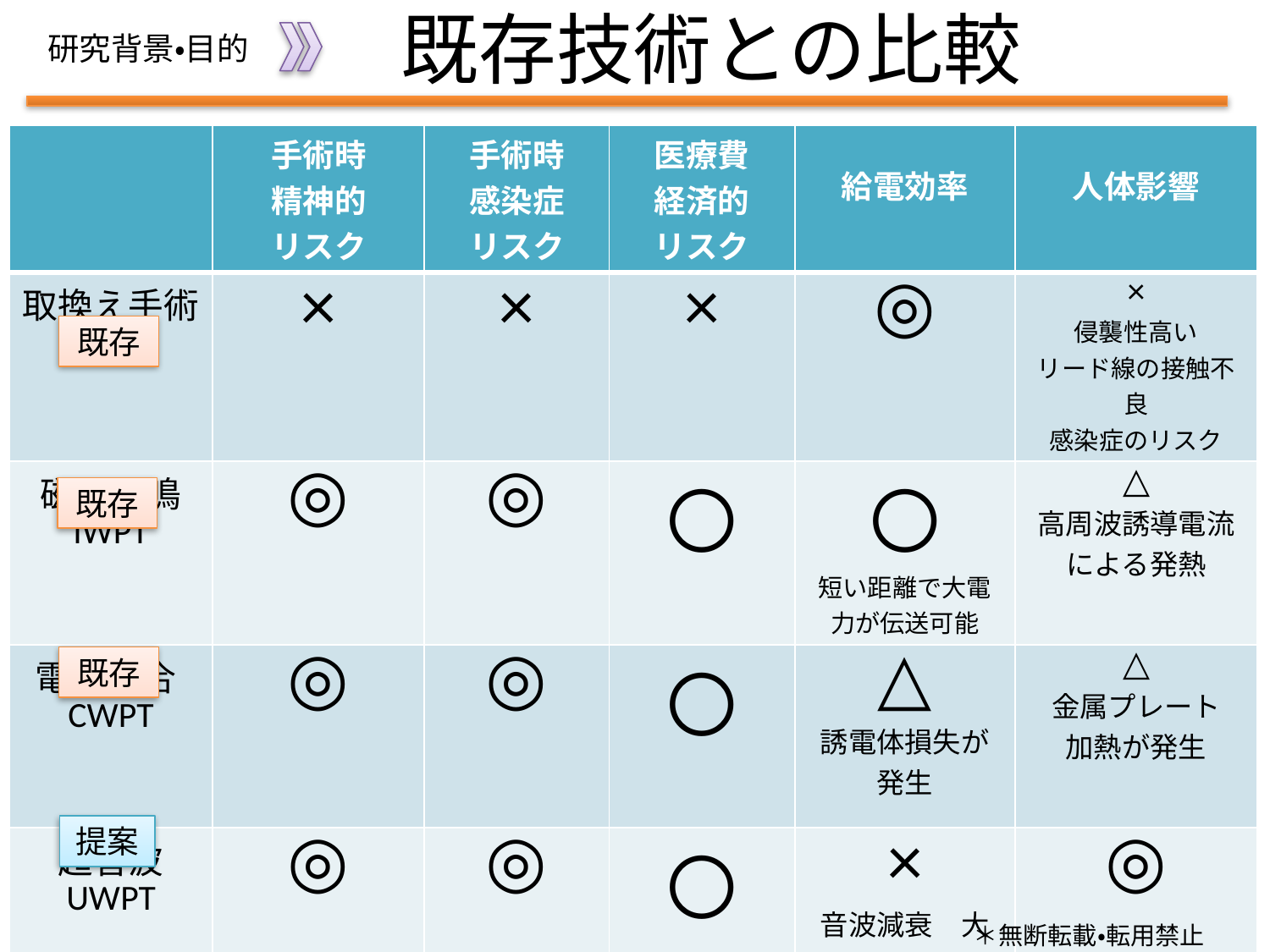

# 既存技術との比較

研究背景・目的

|  | 手術時 精神的 リスク | 手術時 感染症 リスク | 医療費 経済的 リスク | 給電効率 | 人体影響 |
| --- | --- | --- | --- | --- | --- |
| 取換え手術 | × | × | × | ◎ | × 侵襲性高い リード線の接触不良 感染症のリスク |
| 磁界共鳴 IWPT | ◎ | ◎ | 〇 | 〇 短い距離で大電力が伝送可能 | △ 高周波誘導電流による発熱 |
| 電界結合CWPT | ◎ | ◎ | 〇 | △ 誘電体損失が発生 | △ 金属プレート 加熱が発生 |
| 超音波 UWPT | ◎ | ◎ | 〇 | × 音波減衰　大 | ◎ |
既存
既存
既存
提案
2
＊無断転載・転用禁止